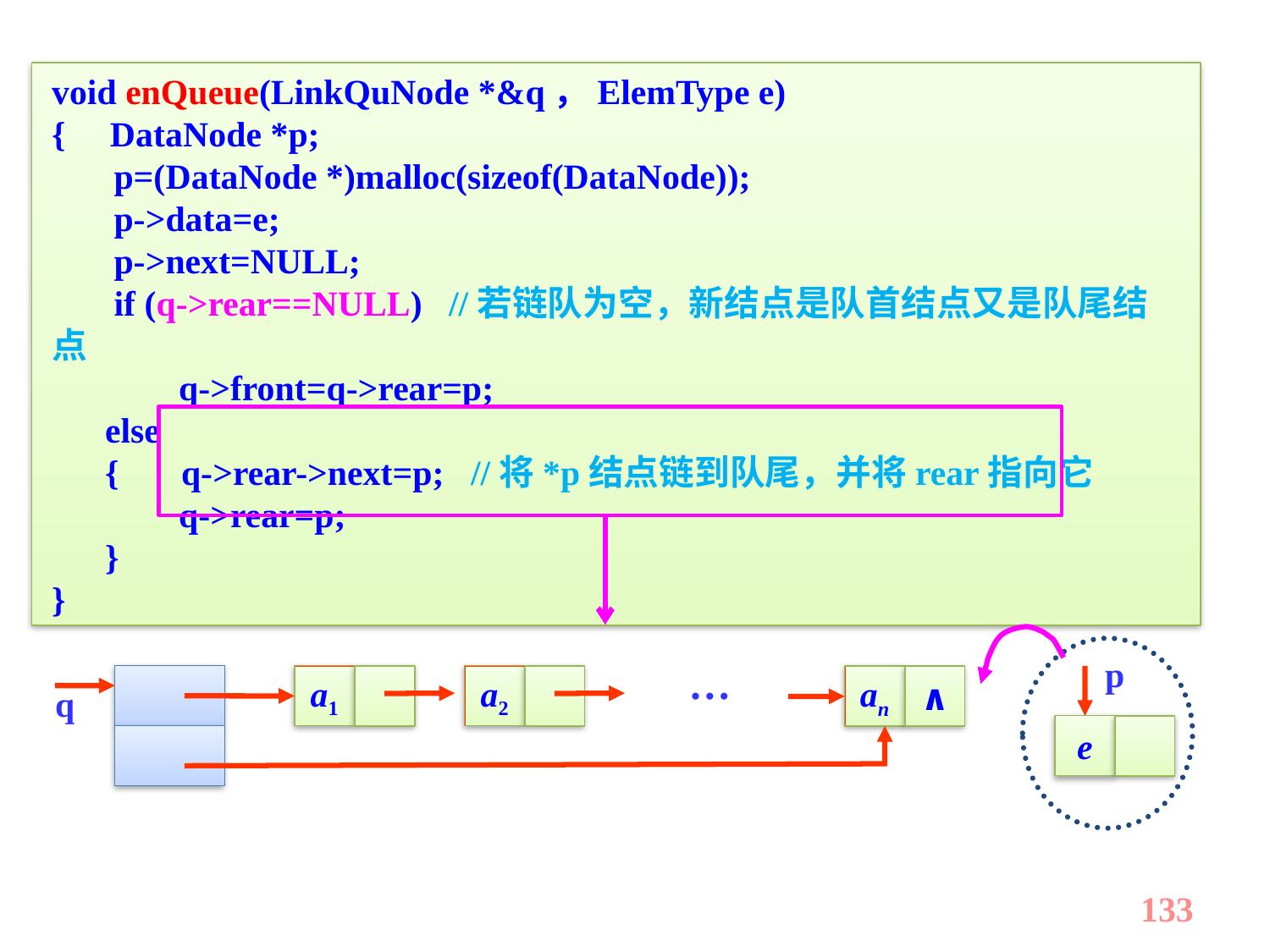

void enQueue(LinkQuNode *&q，ElemType e)
{     DataNode *p;
       p=(DataNode *)malloc(sizeof(DataNode));
       p->data=e;
       p->next=NULL;
       if (q->rear==NULL)   //若链队为空，新结点是队首结点又是队尾结点
	q->front=q->rear=p;
      else
      {       q->rear->next=p;   //将*p结点链到队尾，并将rear指向它
	q->rear=p;
      }
}

p
…

a1
a2

an

∧
q

e

133